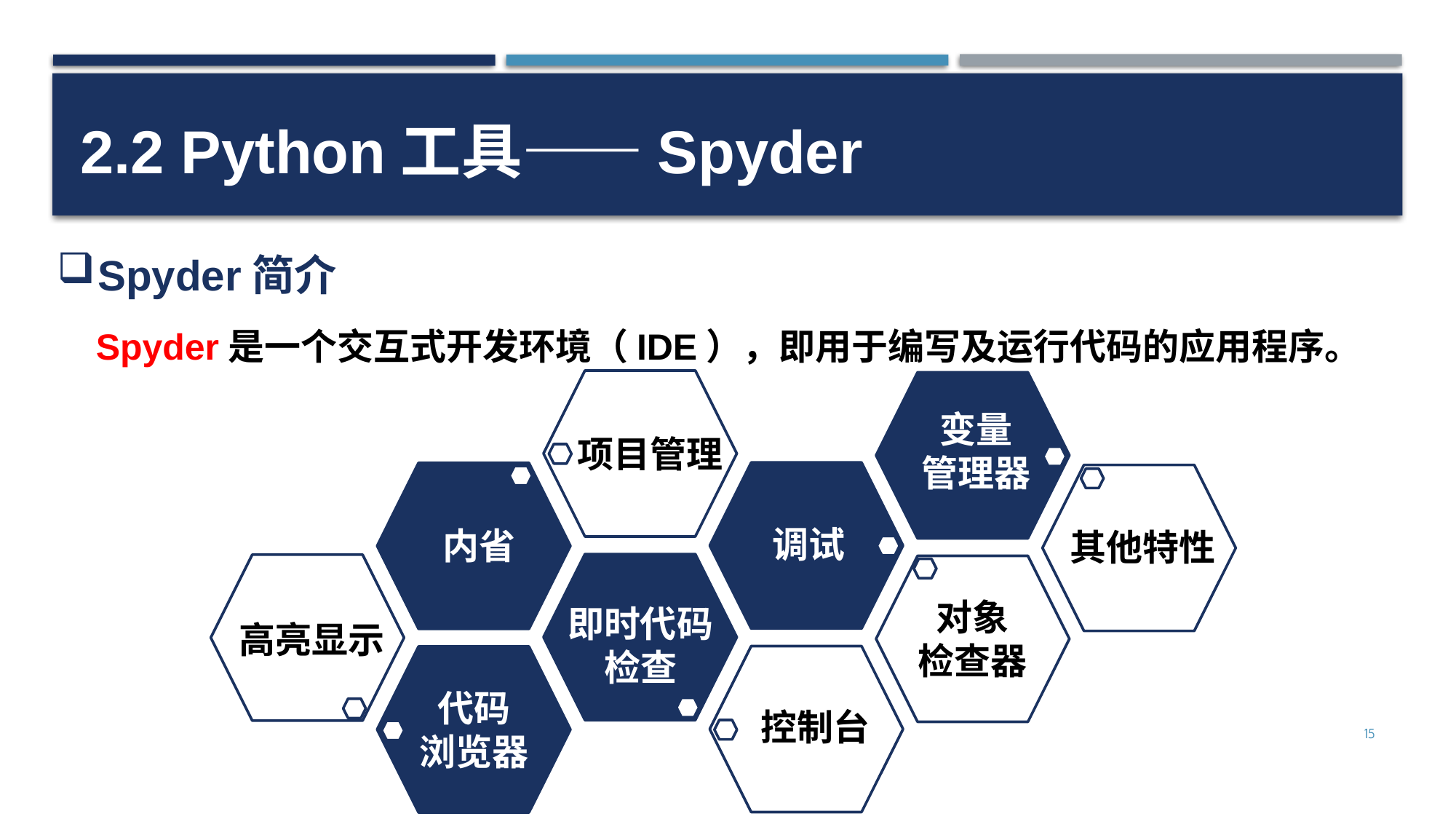

2.2 Python工具——Spyder
Spyder简介
Spyder是一个交互式开发环境（IDE），即用于编写及运行代码的应用程序。

项目管理

变量
管理器

调试

内省

其他特性

即时代码检查

高亮显示

对象
检查器

控制台

代码
浏览器

15